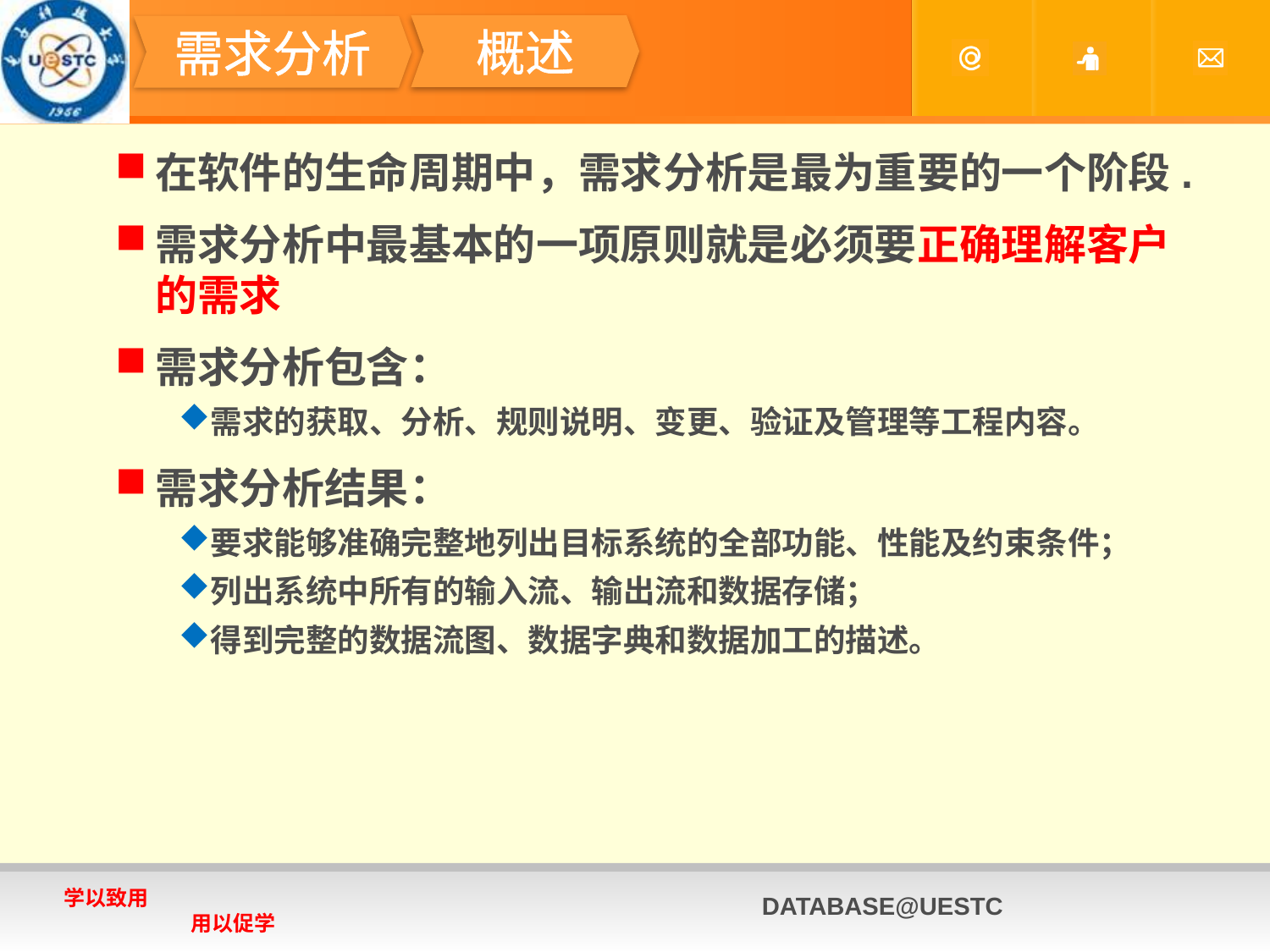

#
概述
需求分析
在软件的生命周期中，需求分析是最为重要的一个阶段.
需求分析中最基本的一项原则就是必须要正确理解客户的需求
需求分析包含：
需求的获取、分析、规则说明、变更、验证及管理等工程内容。
需求分析结果：
要求能够准确完整地列出目标系统的全部功能、性能及约束条件；
列出系统中所有的输入流、输出流和数据存储；
得到完整的数据流图、数据字典和数据加工的描述。